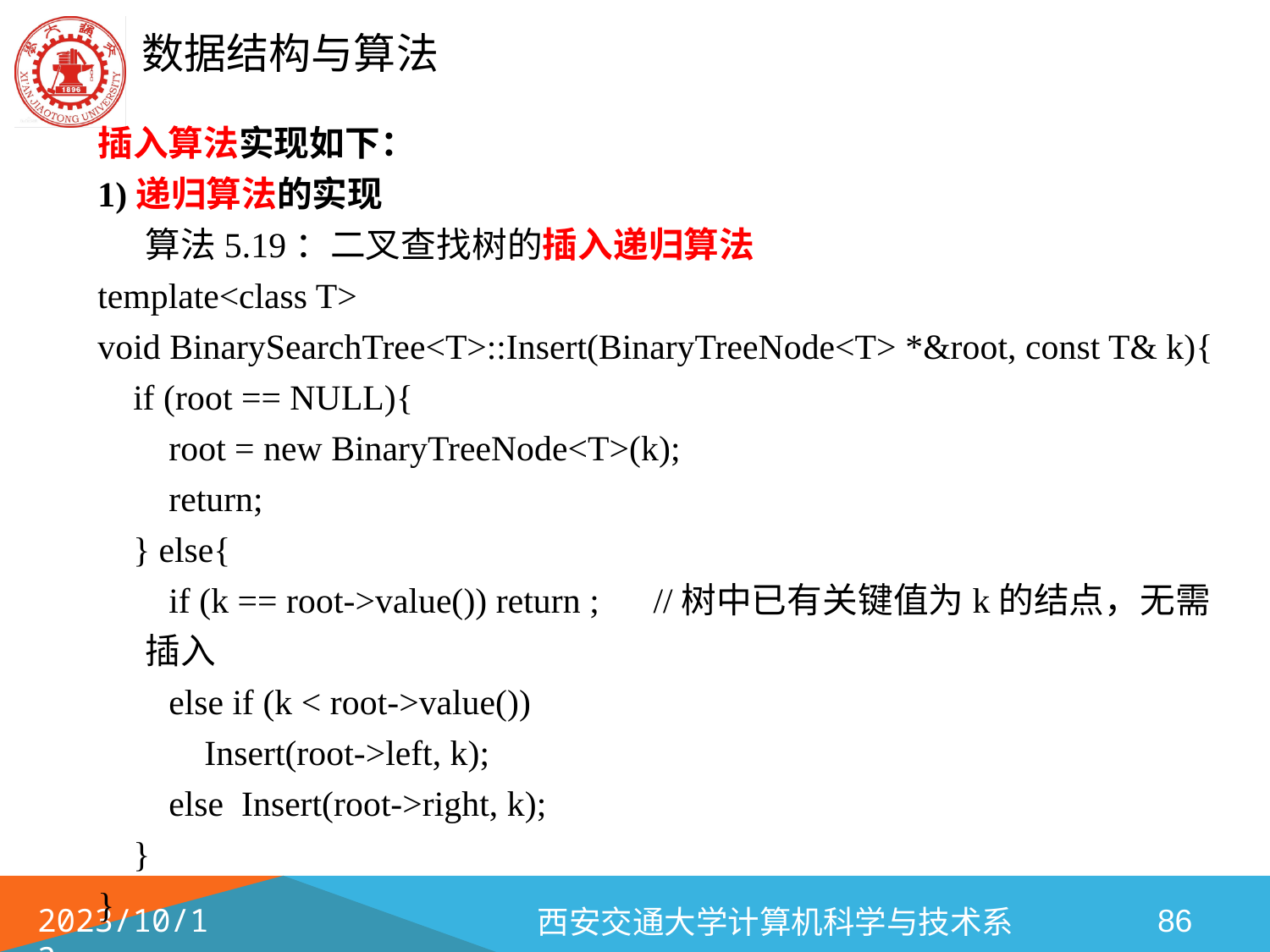

插入算法实现如下：
1)递归算法的实现
	算法5.19：二叉查找树的插入递归算法
template<class T>
void BinarySearchTree<T>::Insert(BinaryTreeNode<T> *&root, const T& k){
    if (root == NULL){
        root = new BinaryTreeNode<T>(k);
        return;
    } else{
        if (k == root->value()) return ; 	//树中已有关键值为k的结点，无需插入
        else if (k < root->value())
            Insert(root->left, k);
        else  Insert(root->right, k);
    }
}